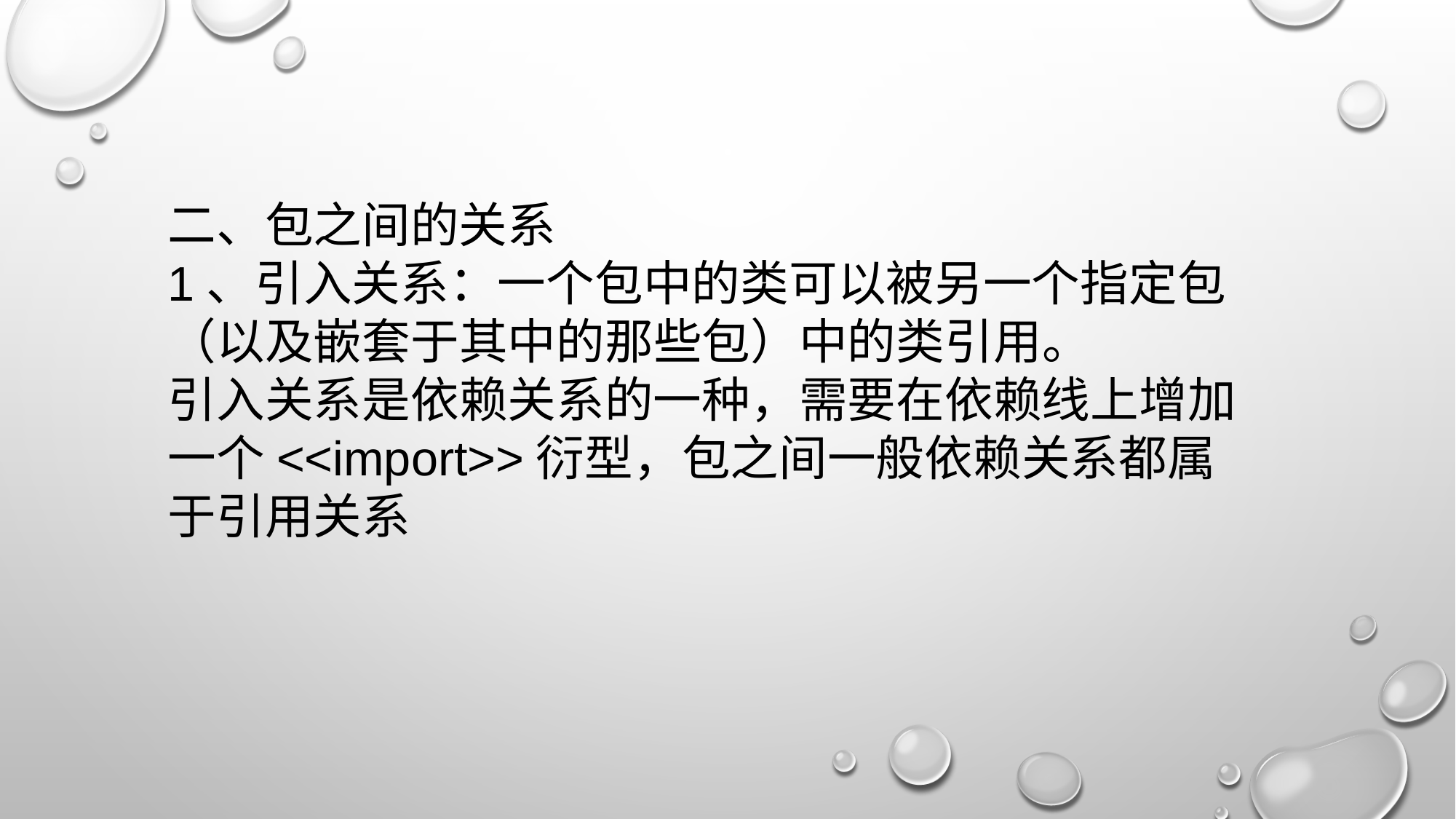

二、包之间的关系
1、引入关系：一个包中的类可以被另一个指定包（以及嵌套于其中的那些包）中的类引用。
引入关系是依赖关系的一种，需要在依赖线上增加一个<<import>>衍型，包之间一般依赖关系都属于引用关系